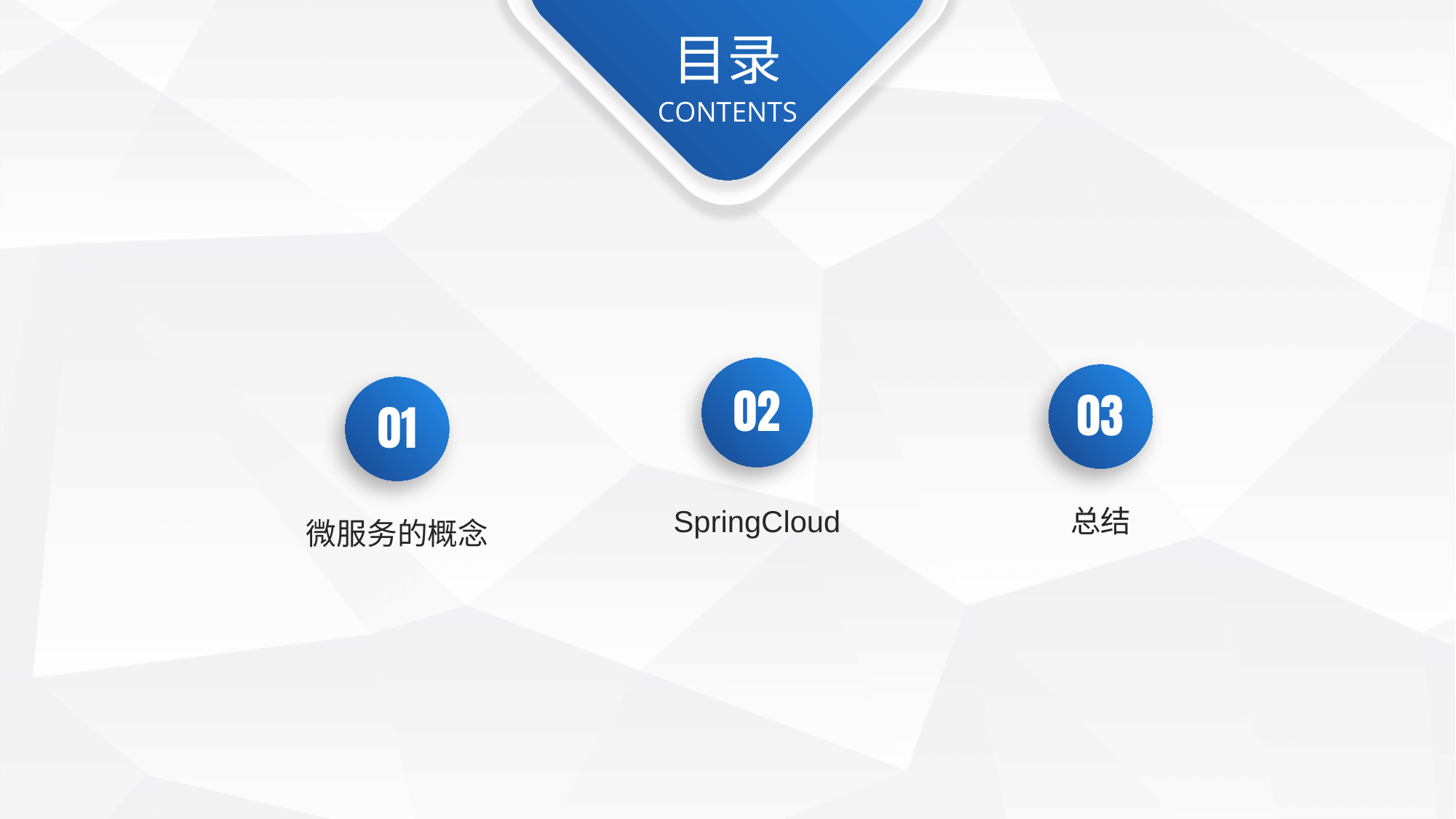

目录
CONTENTS
02
SpringCloud
03
总结
01
微服务的概念